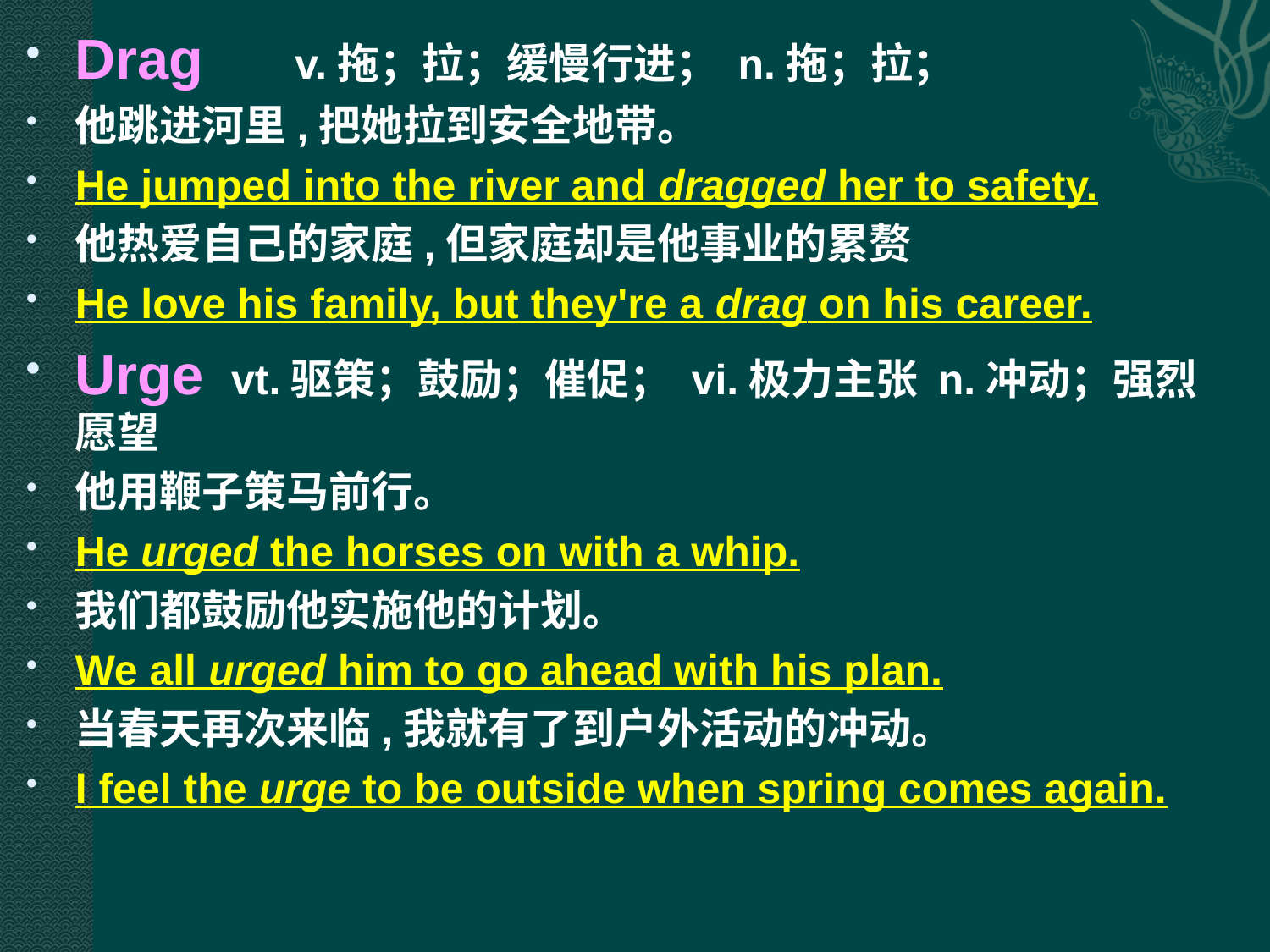

Drag 　 v.拖；拉；缓慢行进； n.拖；拉；
他跳进河里,把她拉到安全地带。
He jumped into the river and dragged her to safety.
他热爱自己的家庭,但家庭却是他事业的累赘
He love his family, but they're a drag on his career.
Urge  vt.驱策；鼓励；催促； vi.极力主张 n.冲动；强烈愿望
他用鞭子策马前行。
He urged the horses on with a whip.
我们都鼓励他实施他的计划。
We all urged him to go ahead with his plan.
当春天再次来临,我就有了到户外活动的冲动。
I feel the urge to be outside when spring comes again.